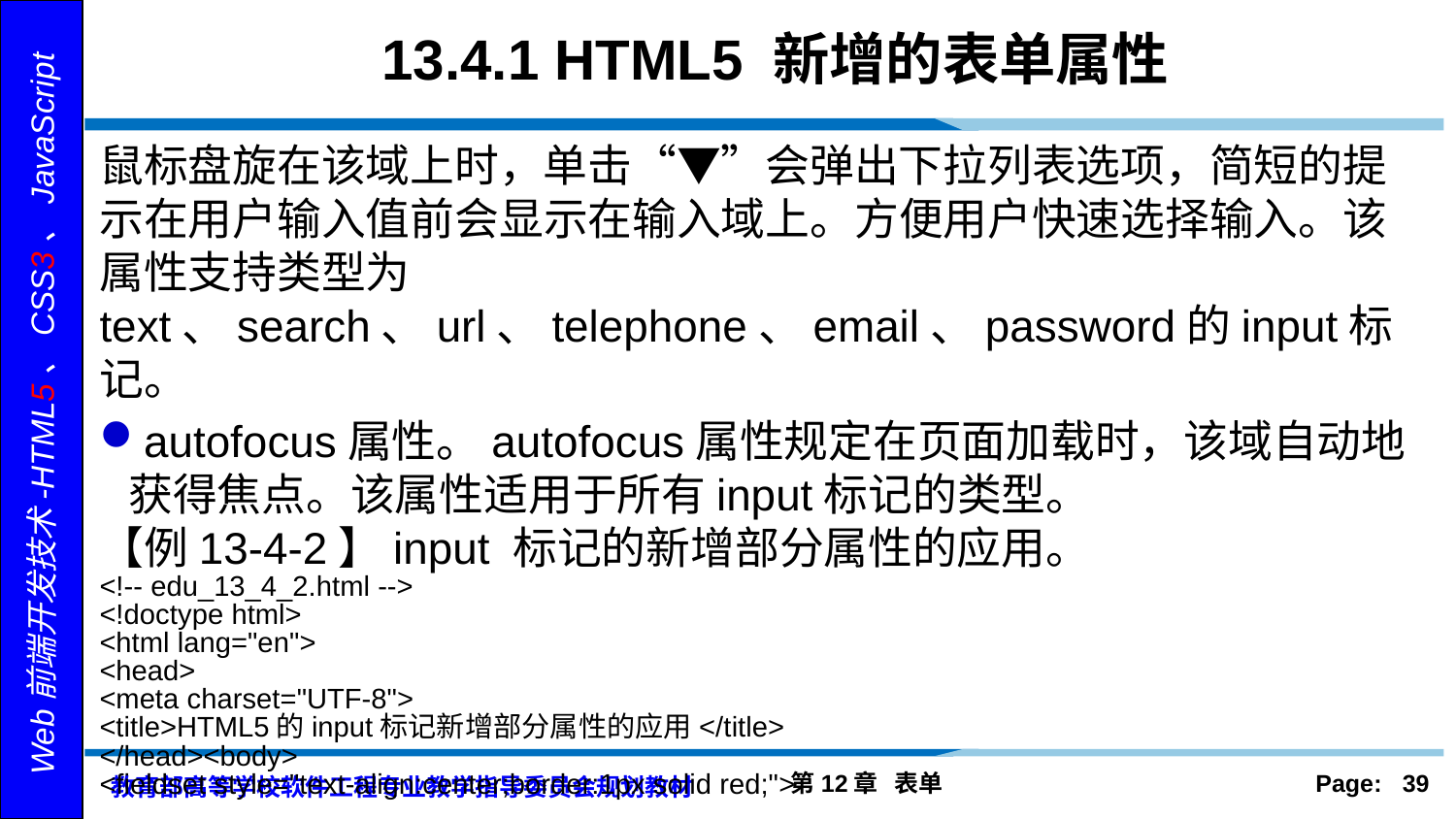

# 13.4.1 HTML5 新增的表单属性
鼠标盘旋在该域上时，单击“▼”会弹出下拉列表选项，简短的提示在用户输入值前会显示在输入域上。方便用户快速选择输入。该属性支持类型为text、search、url、telephone、email、password的input标记。
autofocus属性。autofocus属性规定在页面加载时，该域自动地获得焦点。该属性适用于所有input标记的类型。
【例13-4-2】input 标记的新增部分属性的应用。
<!-- edu_13_4_2.html -->
<!doctype html>
<html lang="en">
<head>
<meta charset="UTF-8">
<title>HTML5的input标记新增部分属性的应用</title>
</head><body>
<fieldset style="text-align:center;border:1px solid red;">